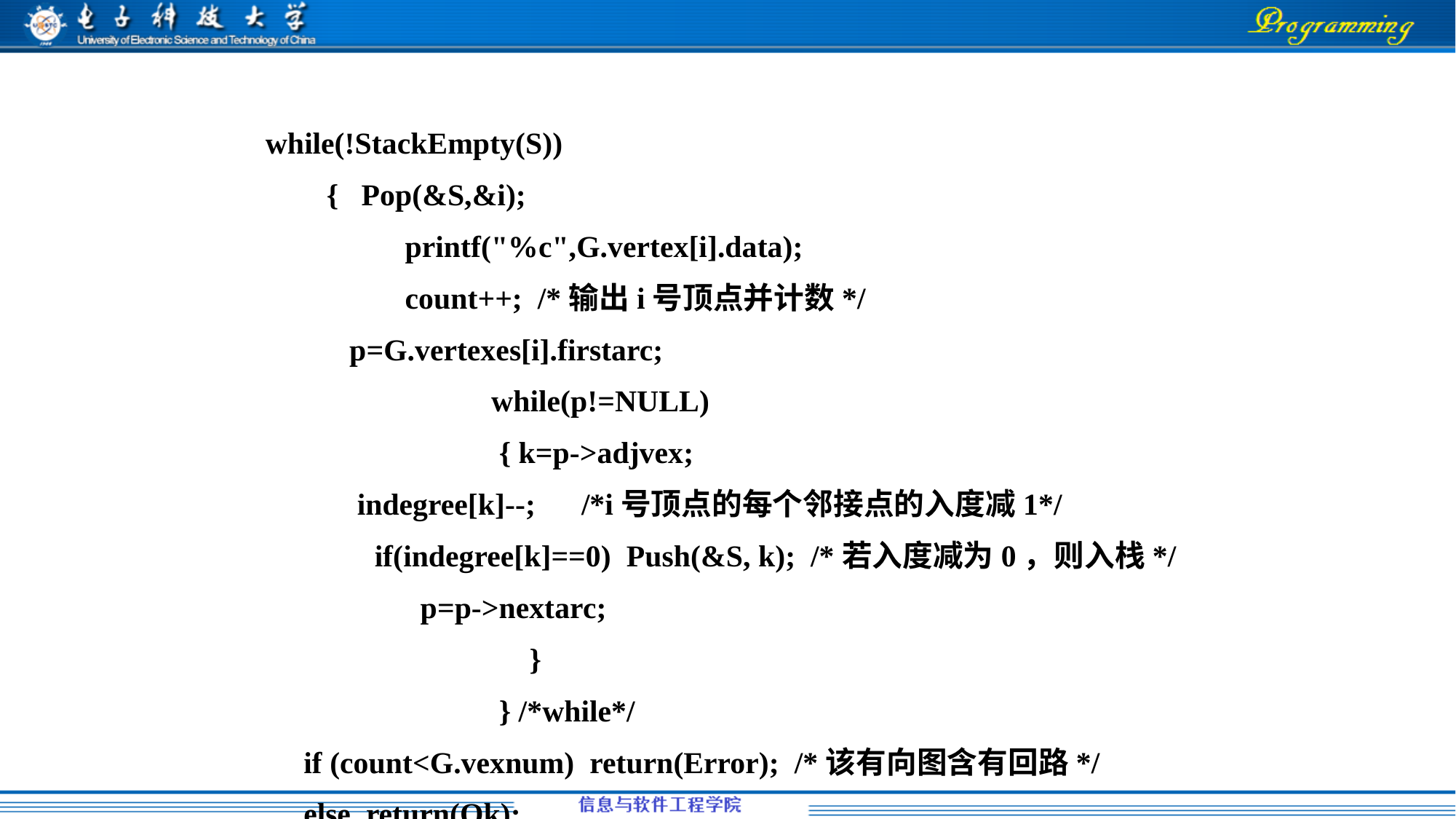

while(!StackEmpty(S))
        {   Pop(&S,&i);
	    printf("%c",G.vertex[i].data);
	    count++;  /*输出i号顶点并计数*/
           p=G.vertexes[i].firstarc;
		 while(p!=NULL)
		  { k=p->adjvex;
            indegree[k]--;      /*i号顶点的每个邻接点的入度减1*/
	if(indegree[k]==0)  Push(&S, k);  /*若入度减为0，则入栈*/
	      p=p->nextarc;
		      }
	 	  } /*while*/
     if (count<G.vexnum)  return(Error);  /*该有向图含有回路*/
     else  return(Ok);
  }